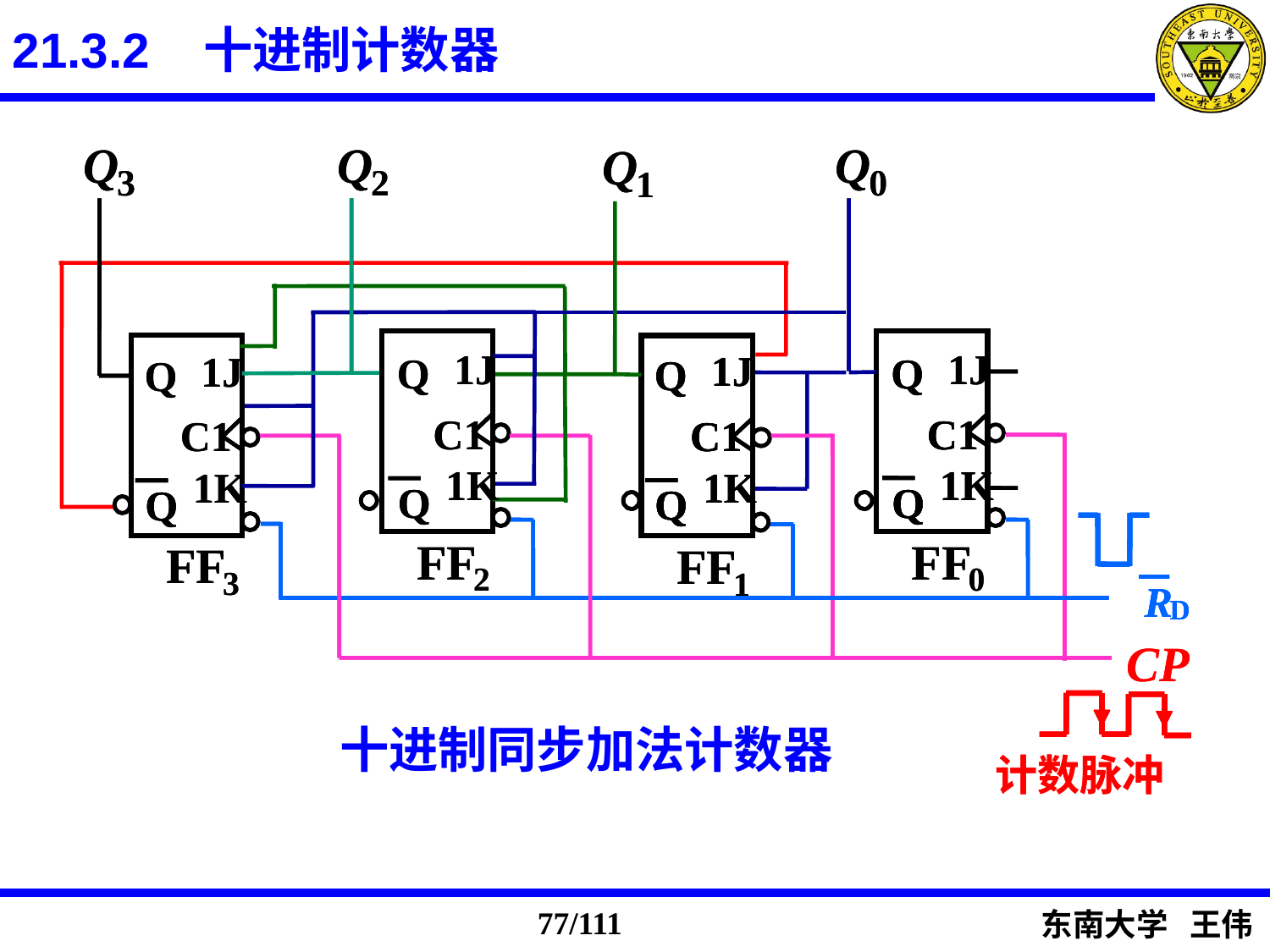

21.3.2   十进制计数器
Q
Q
Q
Q
Q
Q
Q
Q
3
3
2
2
0
0
1
1

1J
1J
1J
Q
C1
1K
Q

1J
1J
1J
Q
C1
1K
Q

1J
1J
1J
1J

Q
Q
Q
Q
Q
Q
Q
Q

C1
C1
C1
C1
C1
C1
C1
C1

1K
1K
1K
1K
1K
1K
1K
1K
Q

Q
Q
Q

Q
Q
Q

Q
Q

Q

Q
Q

FF
FF
FF
FF
FF
FF
FF
FF
2
2
0
0
3
3
1
1

R

D
R
R

D
D

CP
CP

十进制同步加法计数器

计数脉冲
计数脉冲